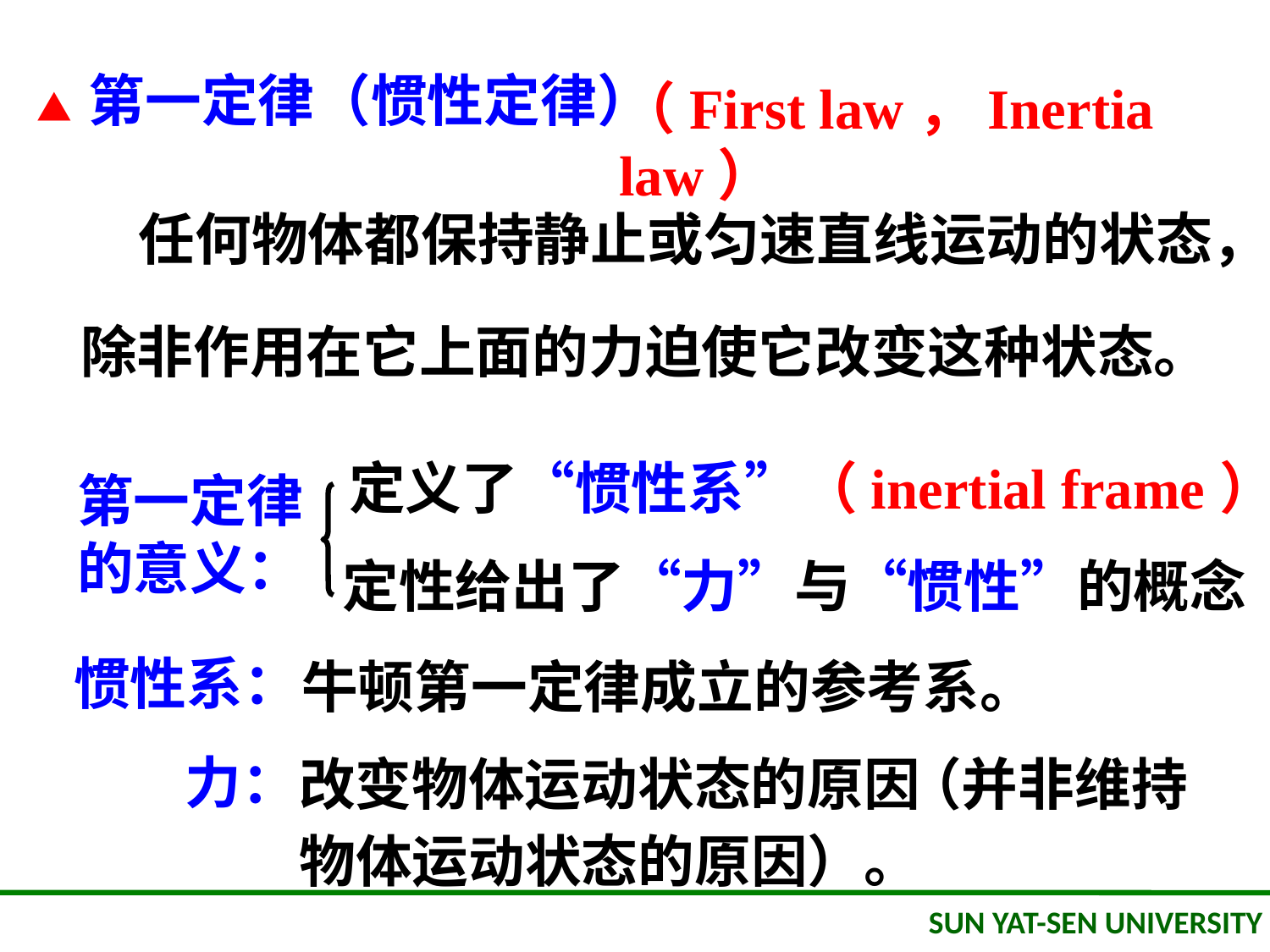

▲ 第一定律（惯性定律）
（First law，Inertia law）
任何物体都保持静止或匀速直线运动的状态，
除非作用在它上面的力迫使它改变这种状态。
定义了“惯性系”（inertial frame）
第一定律 的意义：

定性给出了“力”与“惯性”的概念
惯性系：
牛顿第一定律成立的参考系。
力：
改变物体运动状态的原因
（并非维持
物体运动状态的原因）。